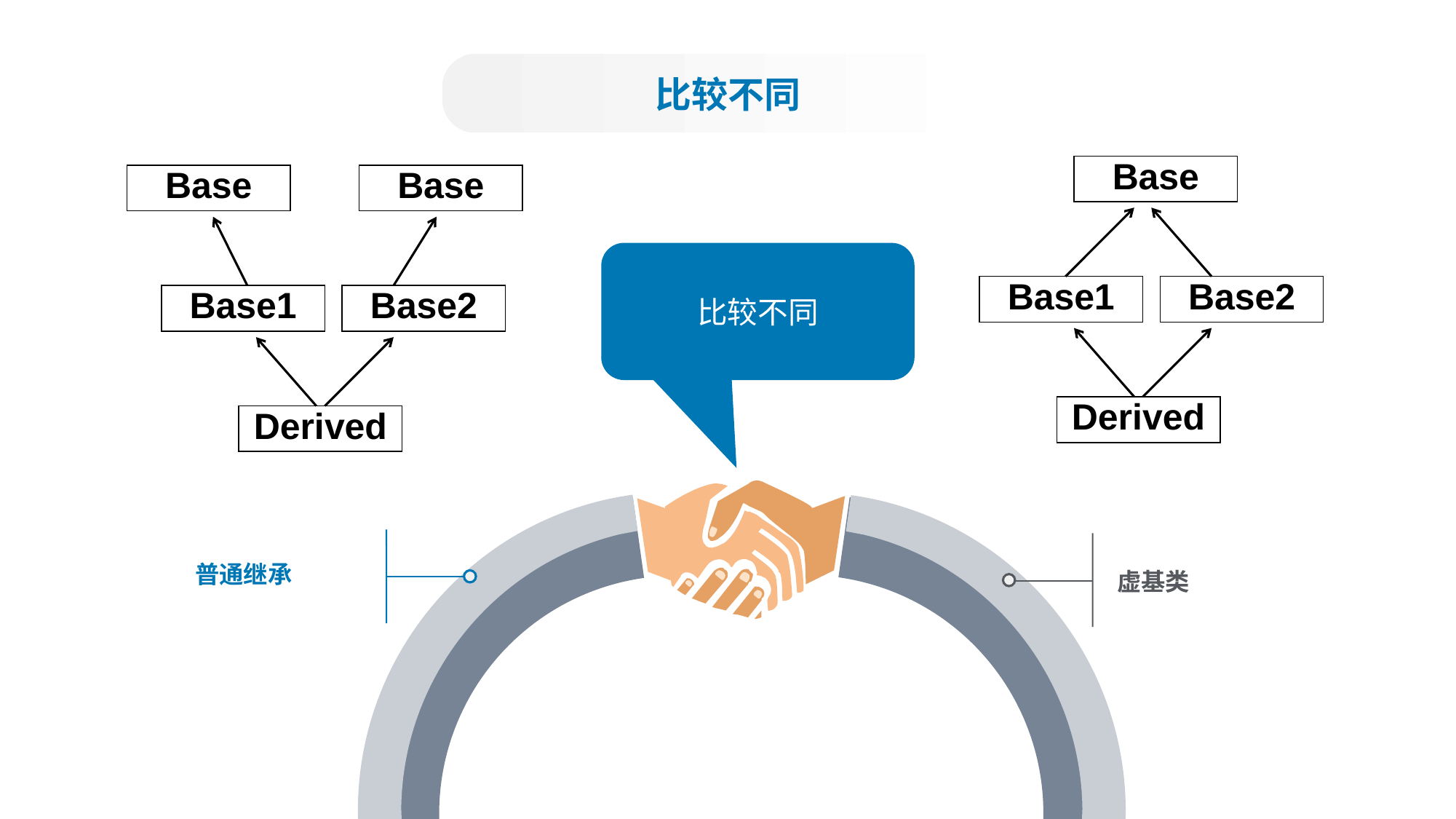

比较不同
Base

Base1
Base2

Derived
Base
Base

Base1
Base2

Derived
比较不同

普通继承

虚基类